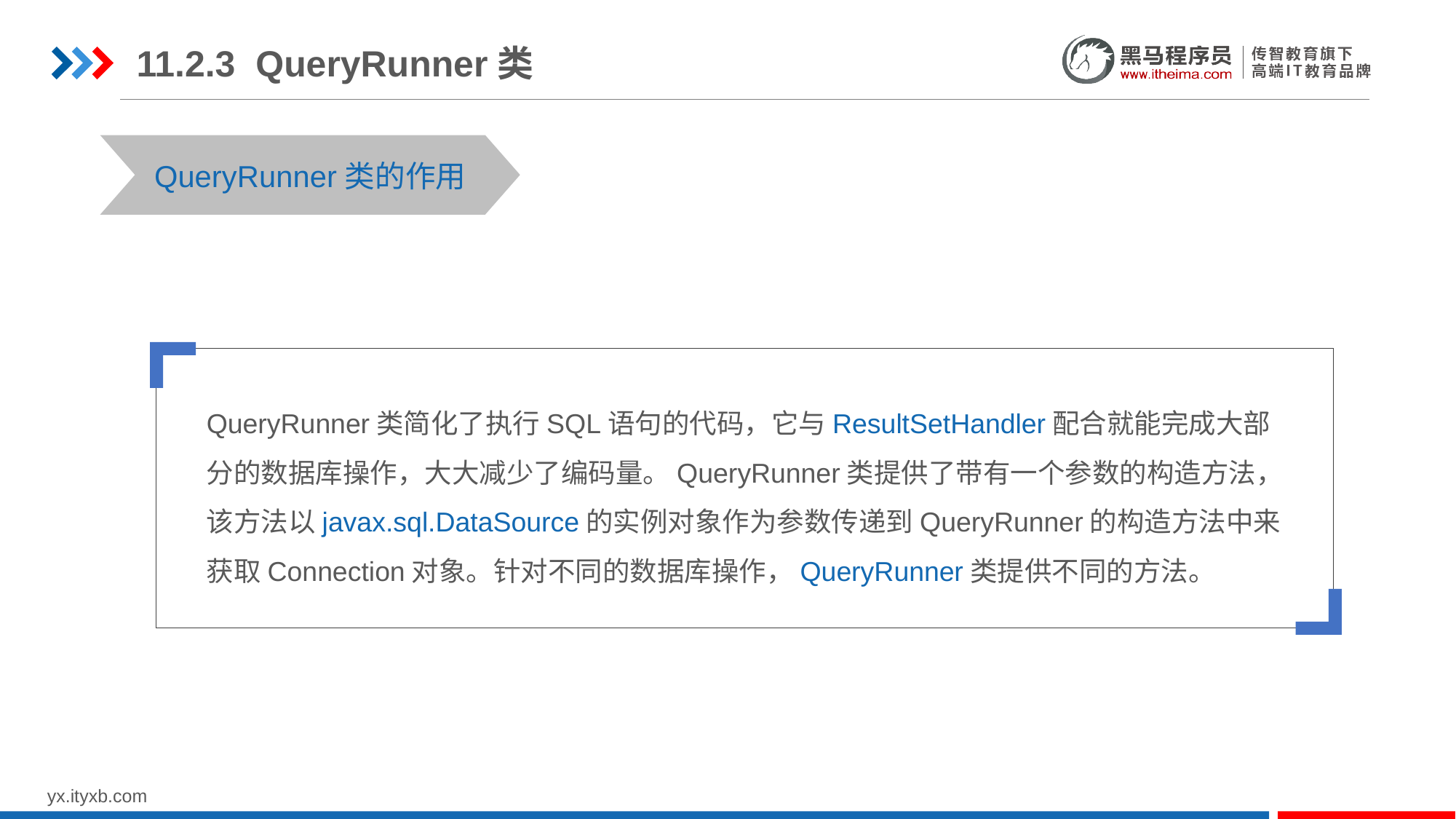

11.2.3  QueryRunner类

STEP  01
STEP  03
QueryRunner类的作用

QueryRunner类简化了执行SQL语句的代码，它与ResultSetHandler配合就能完成大部分的数据库操作，大大减少了编码量。QueryRunner类提供了带有一个参数的构造方法，该方法以javax.sql.DataSource的实例对象作为参数传递到QueryRunner的构造方法中来获取Connection对象。针对不同的数据库操作，QueryRunner类提供不同的方法。